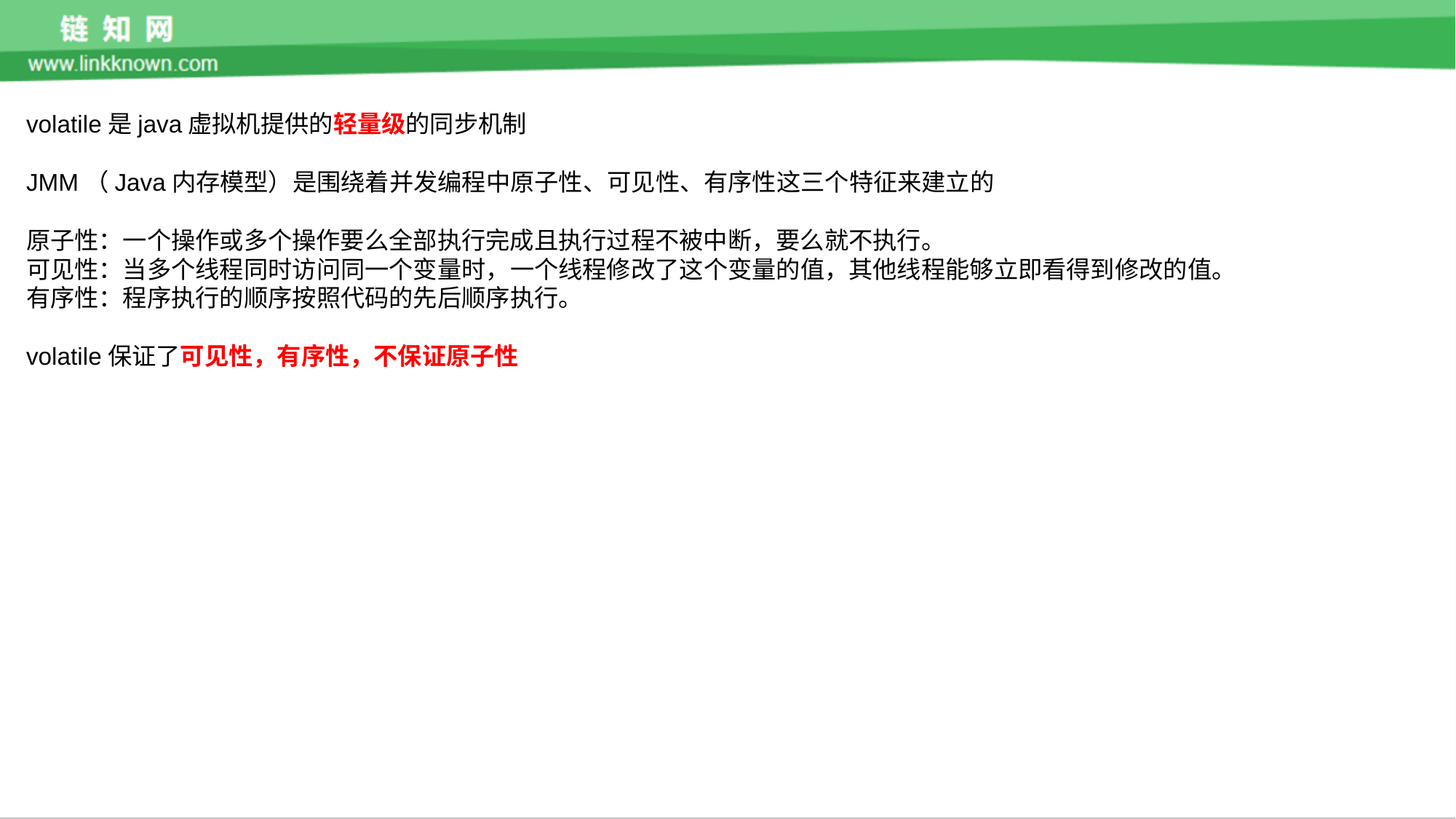

volatile是java虚拟机提供的轻量级的同步机制

JMM（Java内存模型）是围绕着并发编程中原子性、可见性、有序性这三个特征来建立的

原子性：一个操作或多个操作要么全部执行完成且执行过程不被中断，要么就不执行。
可见性：当多个线程同时访问同一个变量时，一个线程修改了这个变量的值，其他线程能够立即看得到修改的值。
有序性：程序执行的顺序按照代码的先后顺序执行。

volatile保证了可见性，有序性，不保证原子性